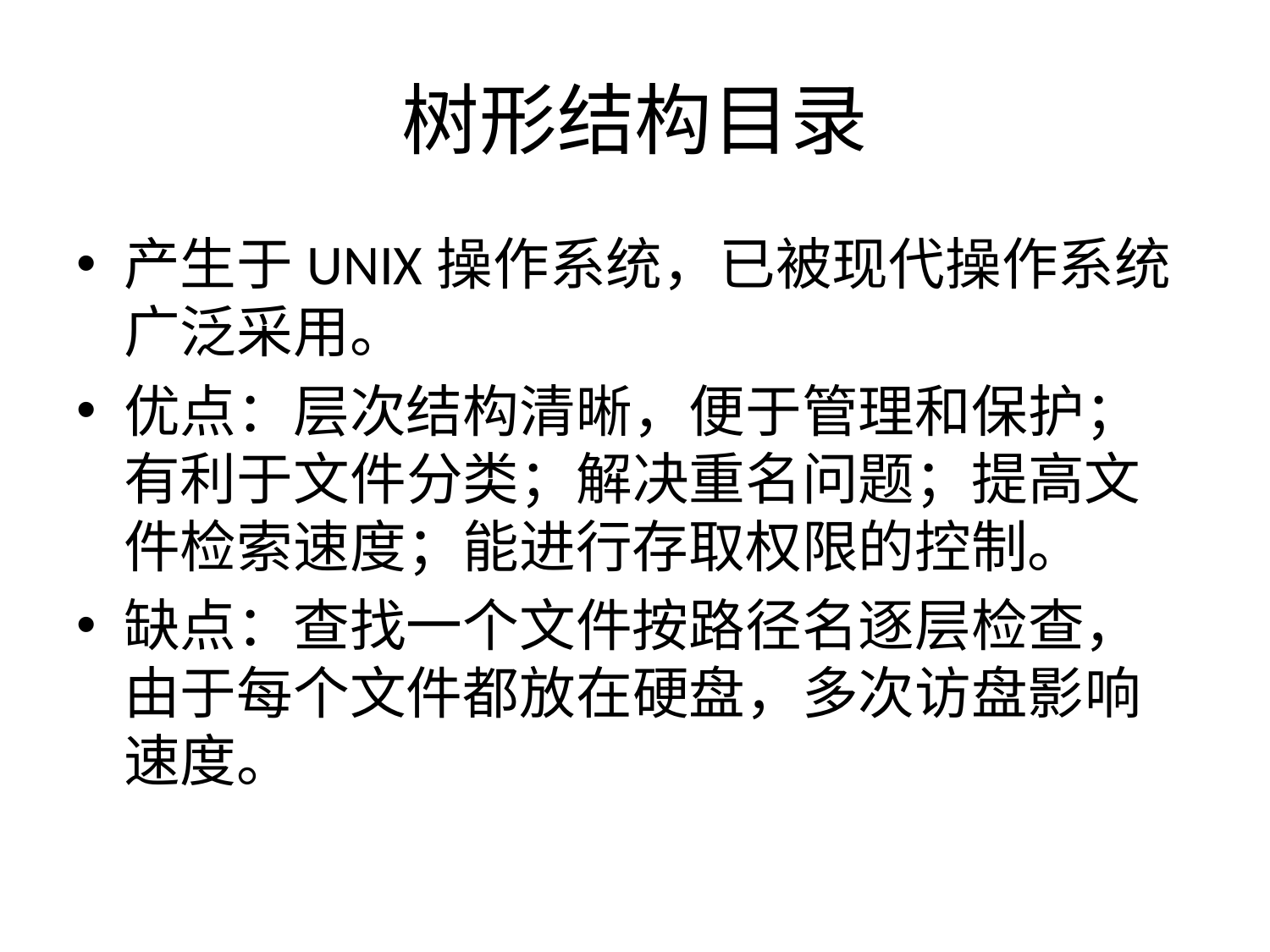

# 树形结构目录
产生于UNIX操作系统，已被现代操作系统广泛采用。
优点：层次结构清晰，便于管理和保护；有利于文件分类；解决重名问题；提高文件检索速度；能进行存取权限的控制。
缺点：查找一个文件按路径名逐层检查，由于每个文件都放在硬盘，多次访盘影响速度。